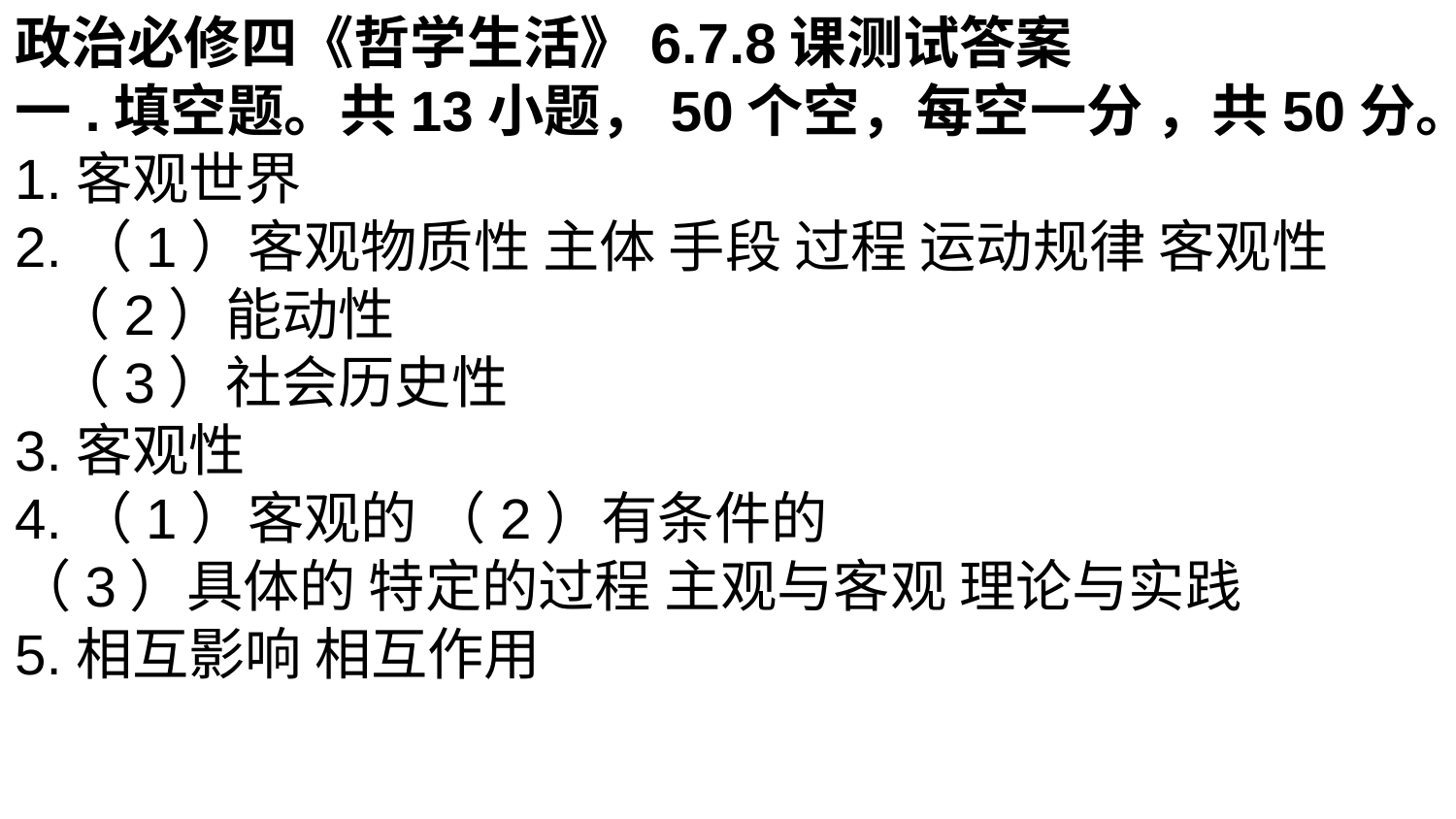

政治必修四《哲学生活》6.7.8课测试答案
一.填空题。共13小题，50个空，每空一分 ，共50分。
1.客观世界
2.（1）客观物质性 主体 手段 过程 运动规律 客观性
  （2）能动性
  （3）社会历史性
3.客观性
4.（1）客观的 （2）有条件的
（3）具体的 特定的过程 主观与客观 理论与实践
5.相互影响 相互作用